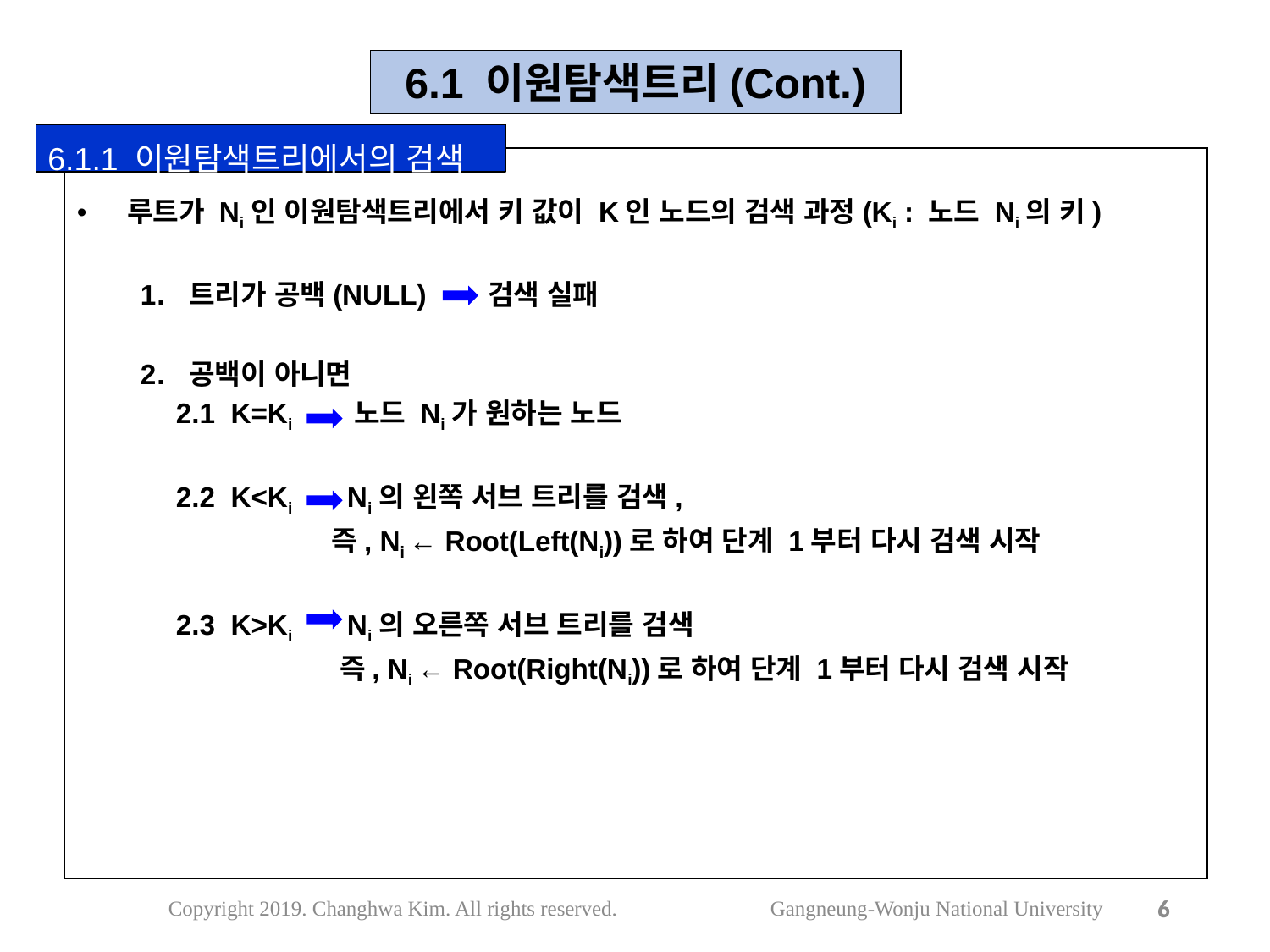

6.1 이원탐색트리(Cont.)
6.1.1 이원탐색트리에서의 검색

루트가 Ni인 이원탐색트리에서 키 값이 K인 노드의 검색 과정(Ki : 노드 Ni의 키)

트리가 공백(NULL)       검색 실패

공백이 아니면
2.1  K=Ki       노드 Ni가 원하는 노드

2.2  K<Ki       Ni의 왼쪽 서브 트리를 검색,
                   즉, Ni ← Root(Left(Ni))로 하여 단계 1부터 다시 검색 시작

2.3  K>Ki       Ni의 오른쪽 서브 트리를 검색
                    즉, Ni ← Root(Right(Ni))로 하여 단계 1부터 다시 검색 시작

Copyright 2019. Changhwa Kim. All rights reserved.                             Gangneung-Wonju National University
6
6